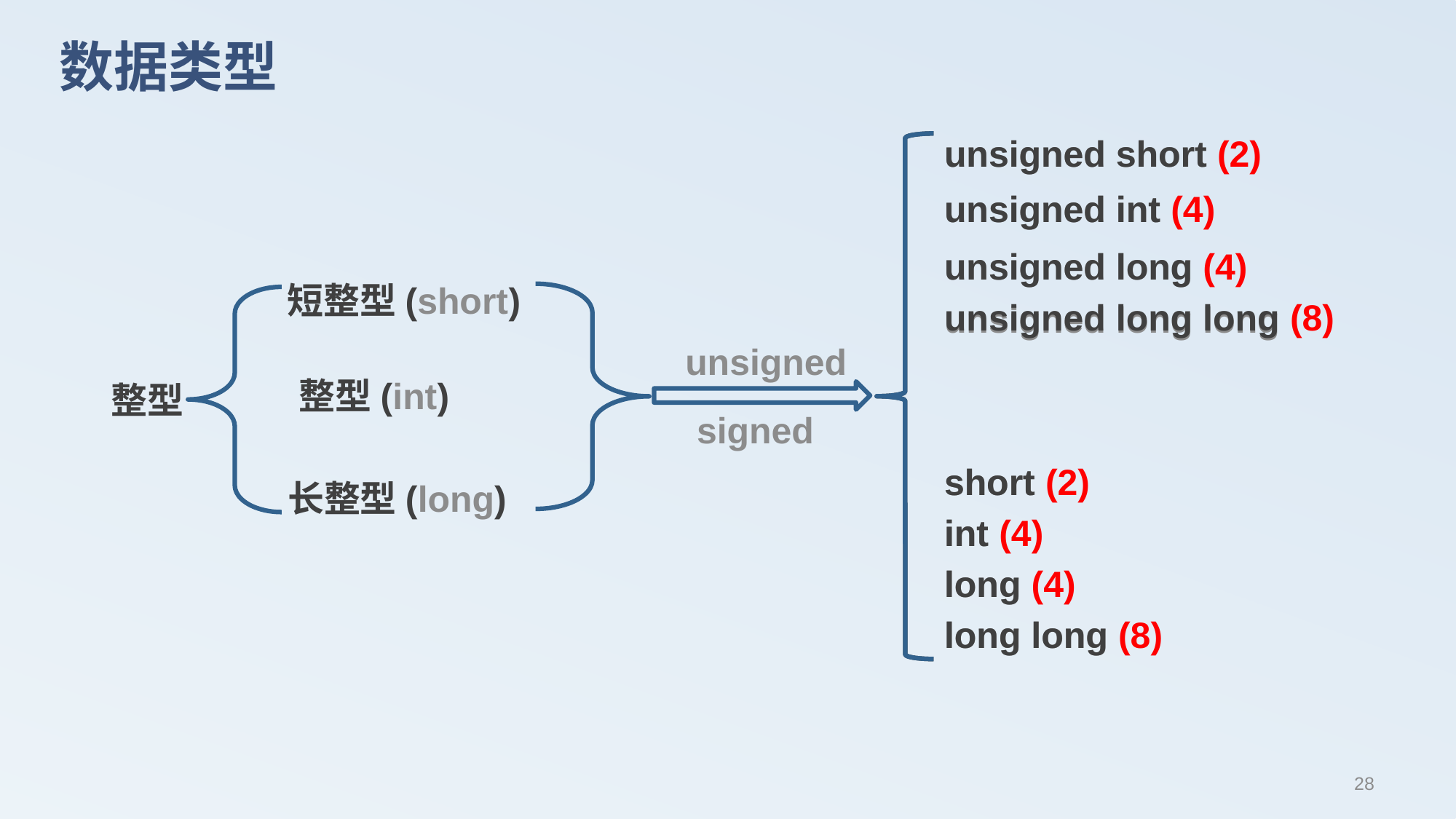

# 数据类型
unsigned short
unsigned short (2)

unsigned int
unsigned int (4)
unsigned long
unsigned long (4)
短整型(short)

unsigned long long (8)
unsigned long long
unsigned
整型(int)
整型

signed
short (2)
short
长整型(long)
int (4)
int
long
long (4)
long long (8)
long long